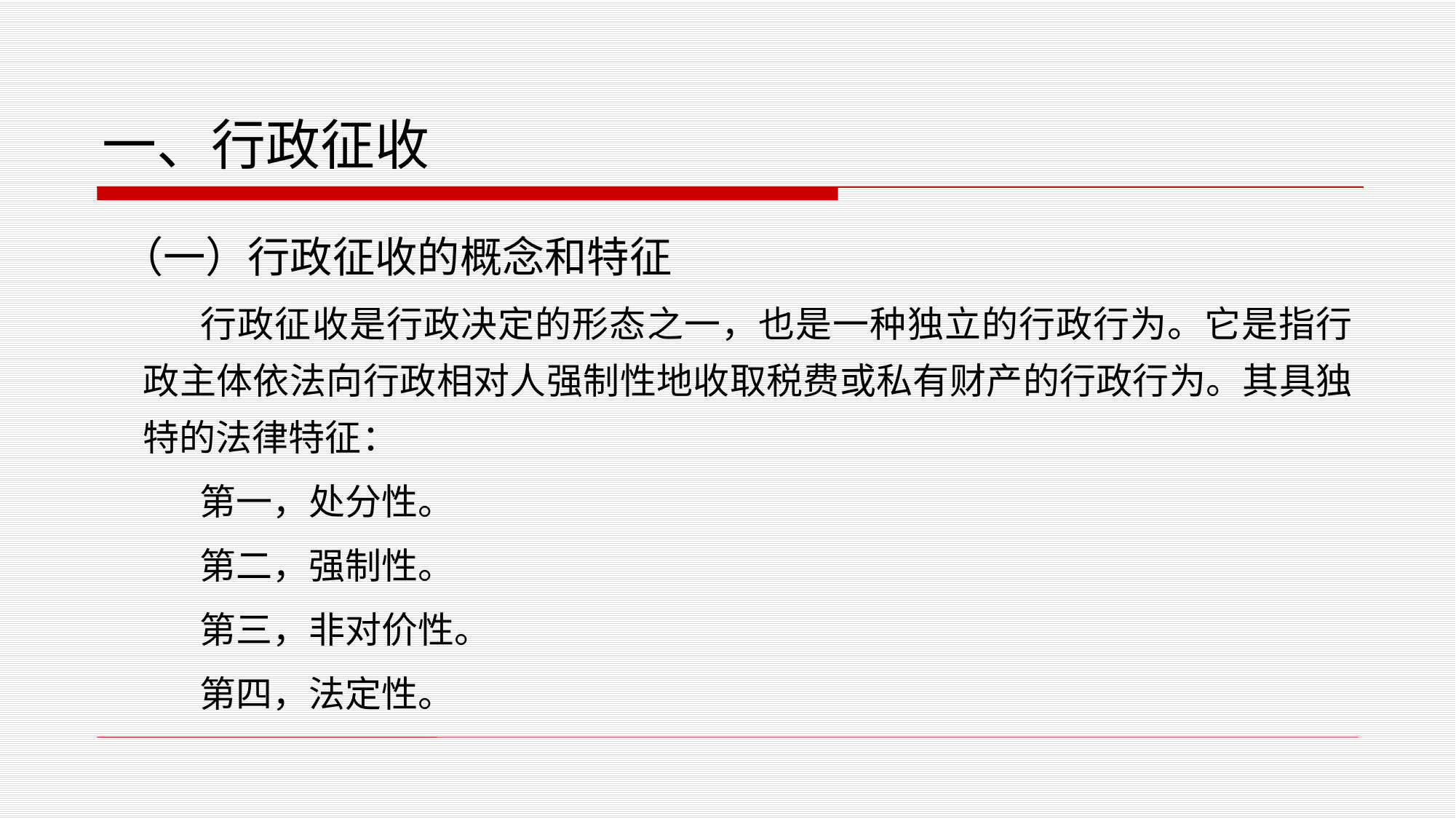

# 一、行政征收
 （一）行政征收的概念和特征
          行政征收是行政决定的形态之一，也是一种独立的行政行为。它是指行政主体依法向行政相对人强制性地收取税费或私有财产的行政行为。其具独特的法律特征：
           第一，处分性。
           第二，强制性。
           第三，非对价性。
           第四，法定性。